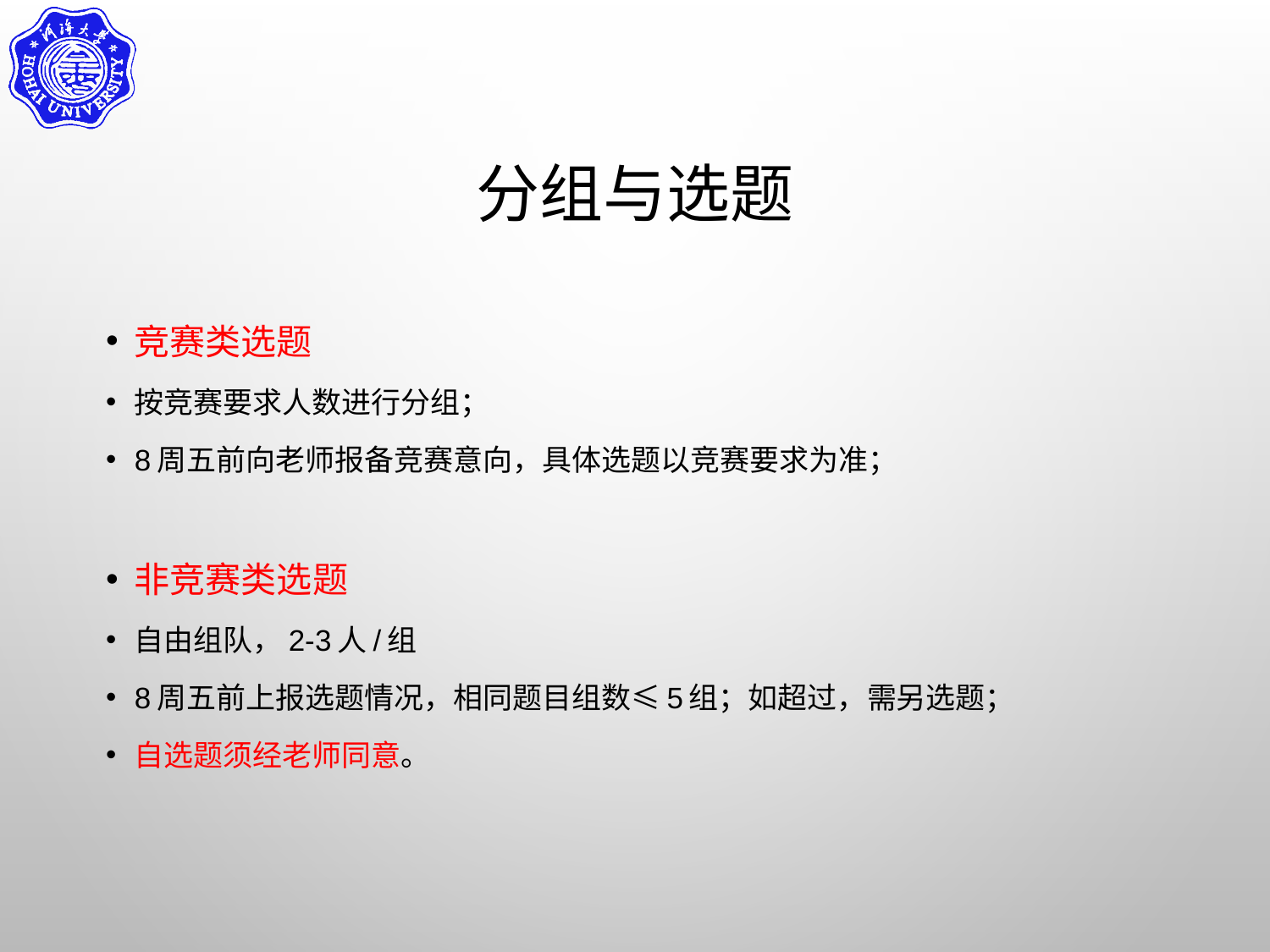

# 分组与选题
竞赛类选题
按竞赛要求人数进行分组；
8周五前向老师报备竞赛意向，具体选题以竞赛要求为准；

非竞赛类选题
自由组队，2-3人/组
8周五前上报选题情况，相同题目组数≤5组；如超过，需另选题；
自选题须经老师同意。